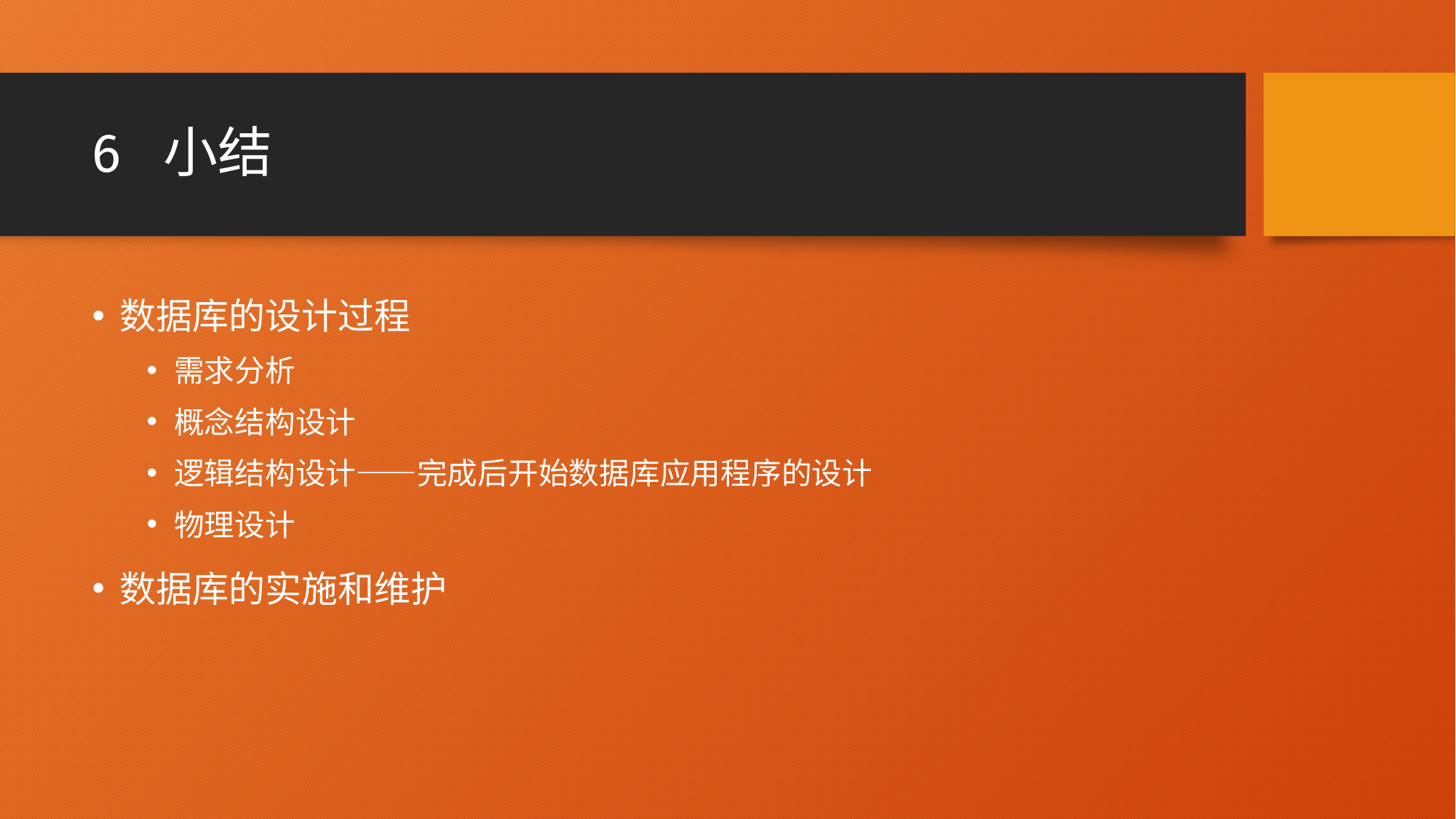

# 6  小结
数据库的设计过程
需求分析
概念结构设计
逻辑结构设计——完成后开始数据库应用程序的设计
物理设计
数据库的实施和维护